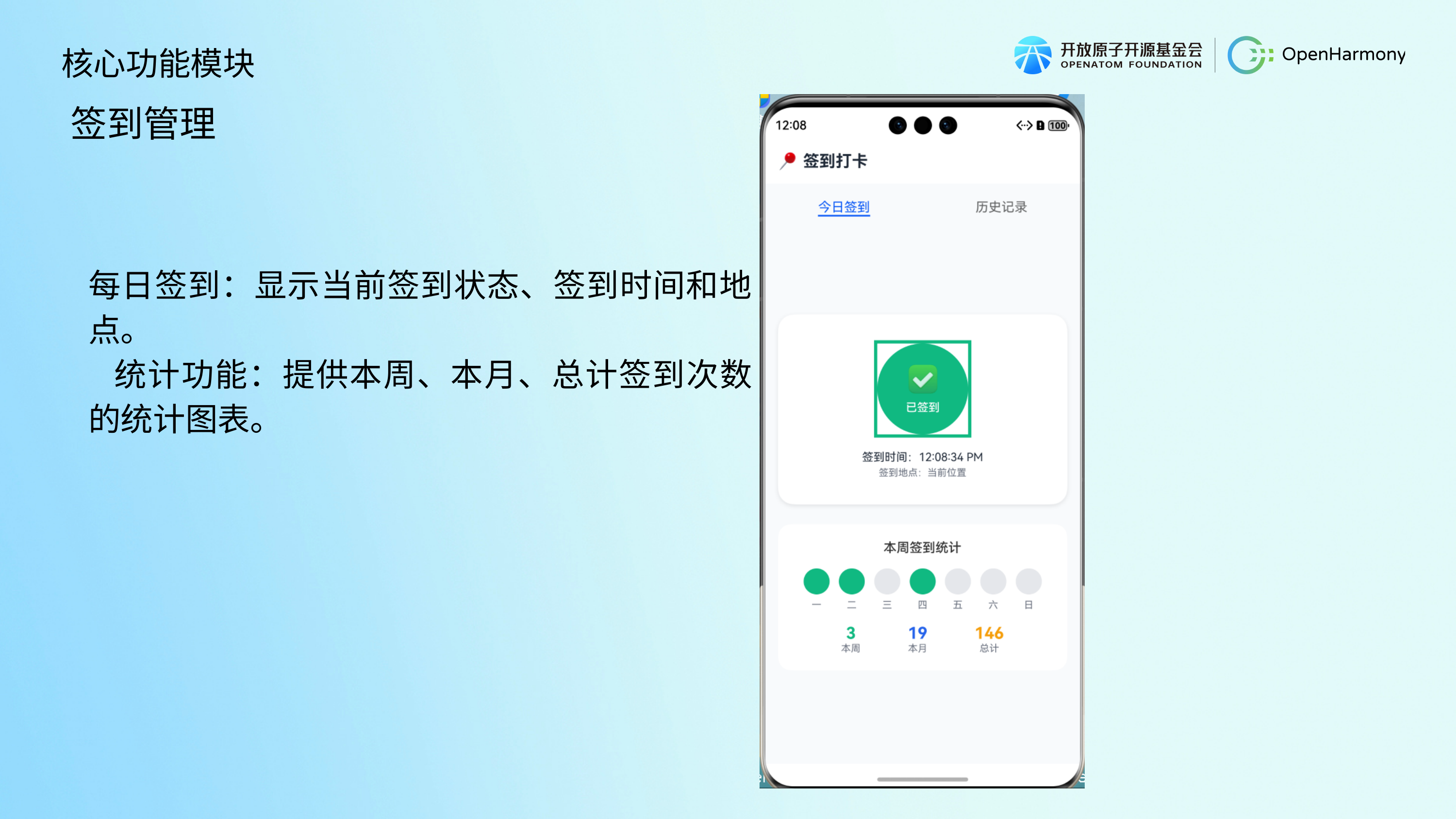

核心功能模块

签到管理
每日签到：显示当前签到状态、签到时间和地点。
  统计功能：提供本周、本月、总计签到次数的统计图表。